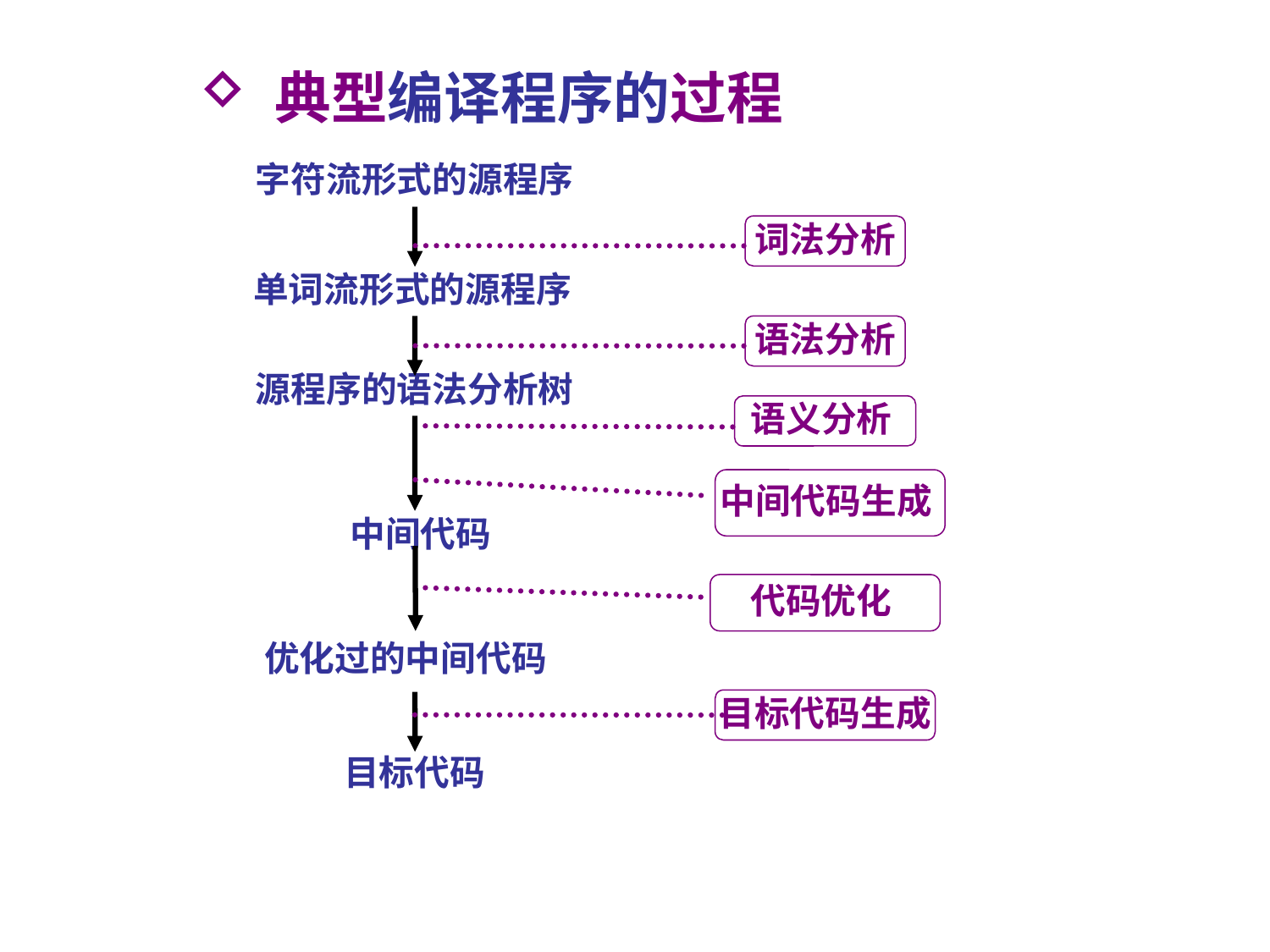

典型编译程序的过程
字符流形式的源程序

词法分析

单词流形式的源程序

语法分析

源程序的语法分析树
语义分析

中间代码生成

中间代码

代码优化

优化过的中间代码
目标代码生成

目标代码